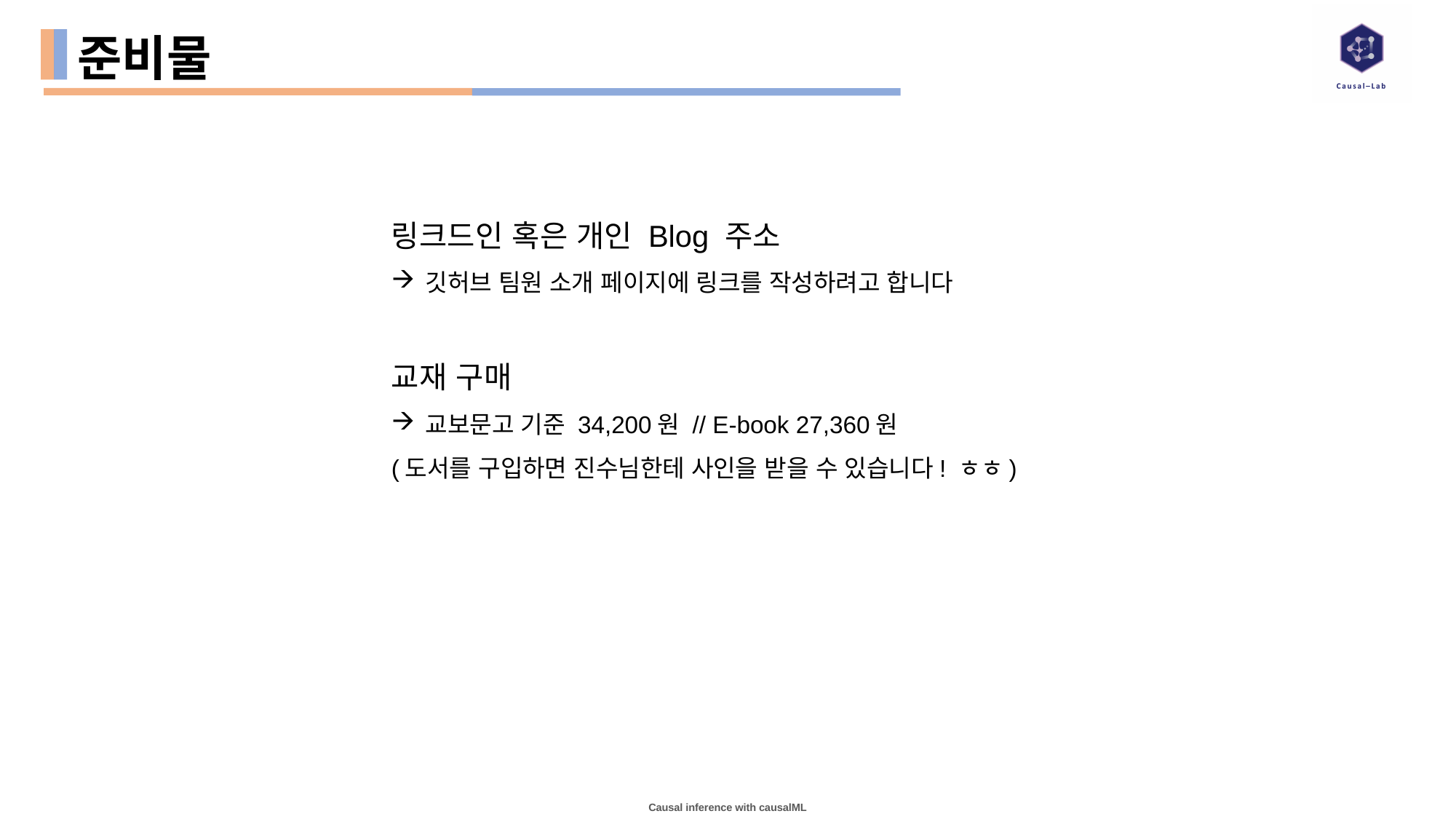

# 준비물
링크드인 혹은 개인 Blog 주소
깃허브 팀원 소개 페이지에 링크를 작성하려고 합니다

교재 구매
교보문고 기준 34,200원 // E-book 27,360원
(도서를 구입하면 진수님한테 사인을 받을 수 있습니다! ㅎㅎ)